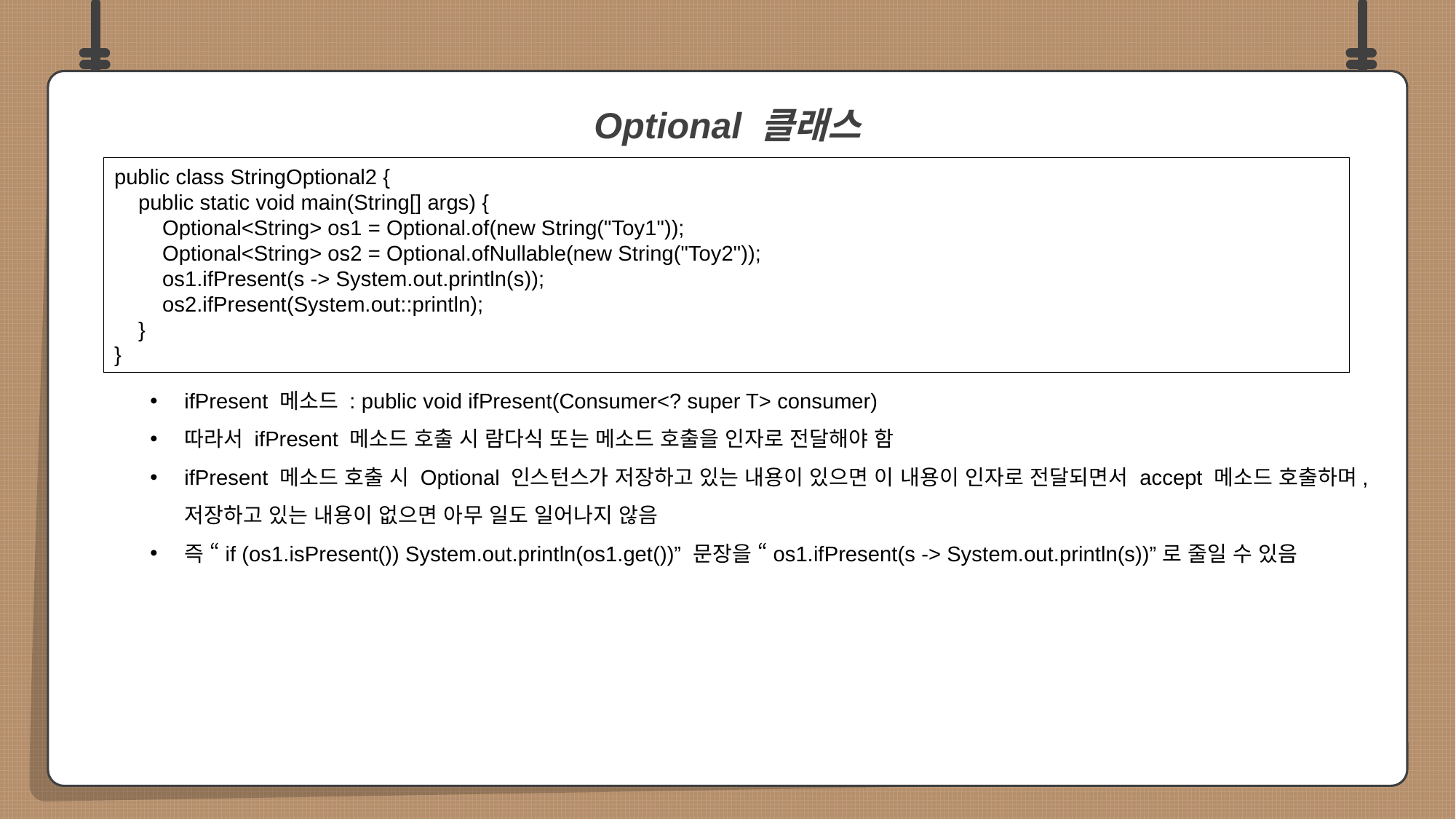

ifPresent 메소드 : public void ifPresent(Consumer<? super T> consumer)
따라서 ifPresent 메소드 호출 시 람다식 또는 메소드 호출을 인자로 전달해야 함
ifPresent 메소드 호출 시 Optional 인스턴스가 저장하고 있는 내용이 있으면 이 내용이 인자로 전달되면서 accept 메소드 호출하며, 저장하고 있는 내용이 없으면 아무 일도 일어나지 않음
즉 “if (os1.isPresent()) System.out.println(os1.get())” 문장을 “os1.ifPresent(s -> System.out.println(s))”로 줄일 수 있음
Optional 클래스

public class StringOptional2 {
    public static void main(String[] args) {
        Optional<String> os1 = Optional.of(new String("Toy1"));
        Optional<String> os2 = Optional.ofNullable(new String("Toy2"));
        os1.ifPresent(s -> System.out.println(s));
        os2.ifPresent(System.out::println);
    }
}